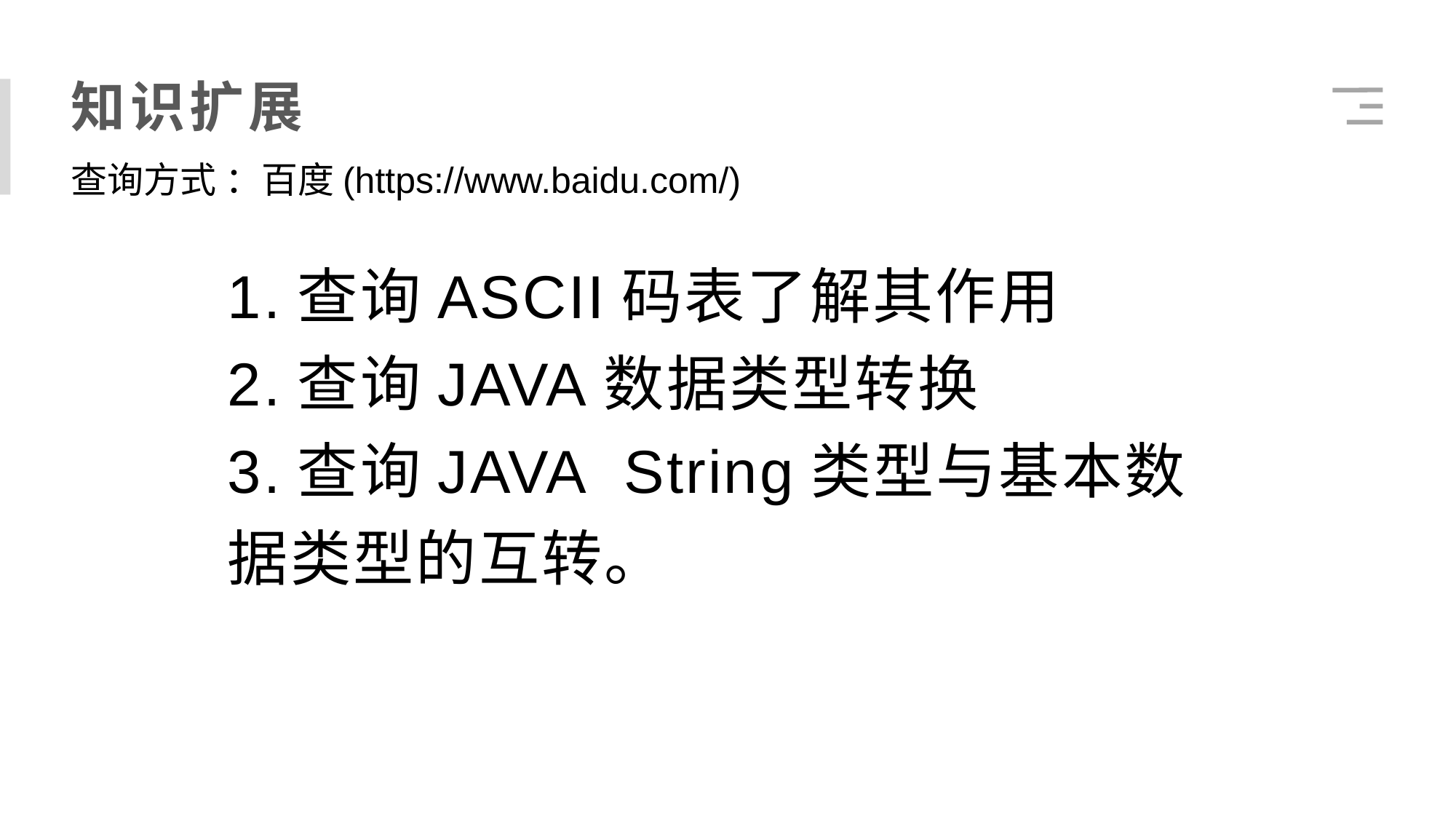

知识扩展

查询方式 ：百度(https://www.baidu.com/)

1.查询ASCII码表了解其作用
2.查询JAVA数据类型转换
3.查询JAVA  String类型与基本数据类型的互转。